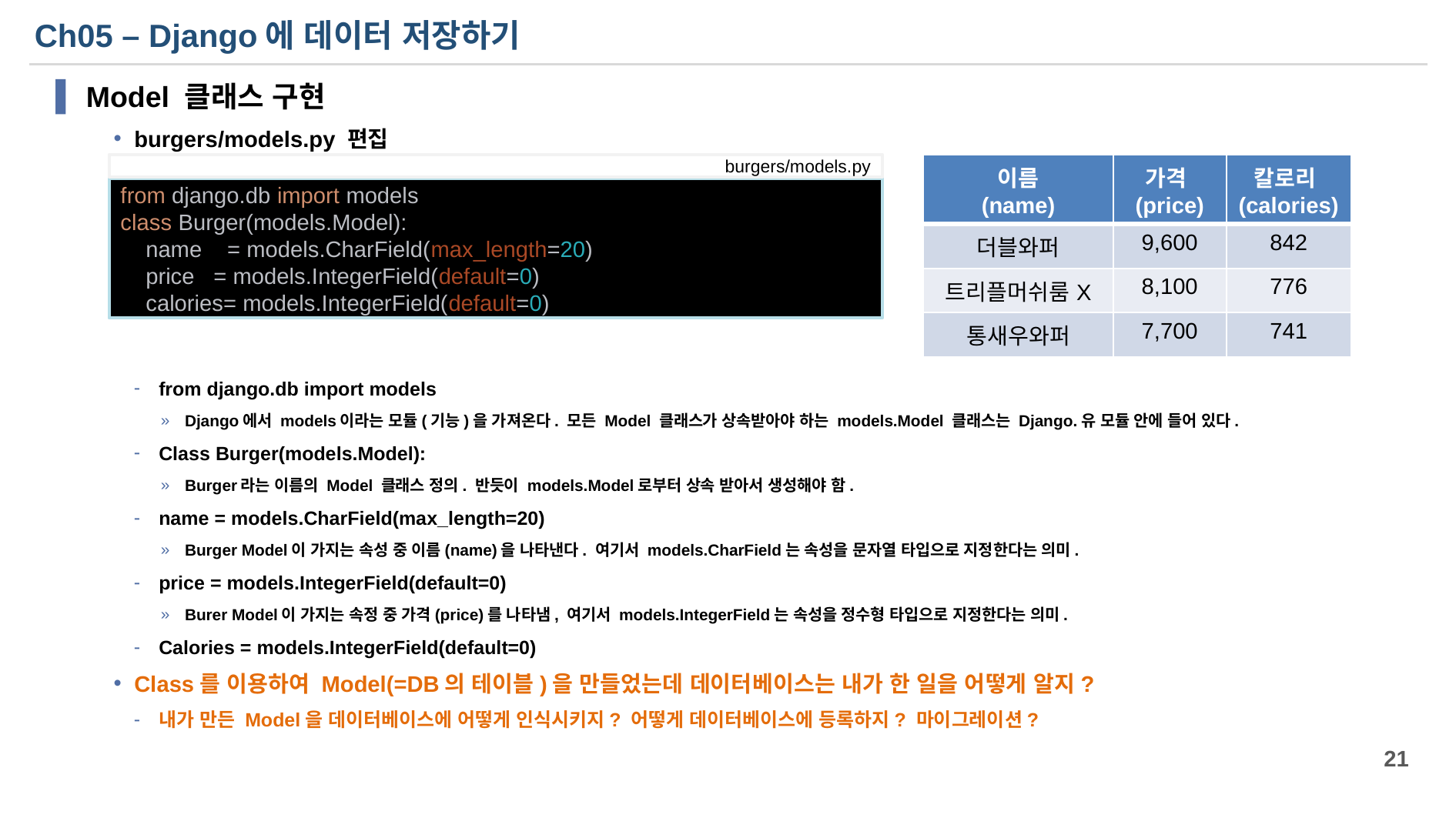

# Ch05 – Django에 데이터 저장하기
Model 클래스 구현
burgers/models.py 편집

from django.db import models
Django에서 models이라는 모듈(기능)을 가져온다. 모든 Model 클래스가 상속받아야 하는 models.Model 클래스는 Django.유 모듈 안에 들어 있다.
Class Burger(models.Model):
Burger라는 이름의 Model 클래스 정의. 반듯이 models.Model로부터 상속 받아서 생성해야 함.
name = models.CharField(max_length=20)
Burger Model이 가지는 속성 중 이름(name)을 나타낸다. 여기서 models.CharField는 속성을 문자열 타입으로 지정한다는 의미.
price = models.IntegerField(default=0)
Burer Model이 가지는 속정 중 가격(price)를 나타냄, 여기서 models.IntegerField는 속성을 정수형 타입으로 지정한다는 의미.
Calories = models.IntegerField(default=0)
Class를 이용하여 Model(=DB의 테이블)을 만들었는데 데이터베이스는 내가 한 일을 어떻게 알지?
내가 만든 Model을 데이터베이스에 어떻게 인식시키지? 어떻게 데이터베이스에 등록하지? 마이그레이션?

burgers/models.py
| 이름 (name) | 가격(price) | 칼로리(calories) |
| --- | --- | --- |
| 더블와퍼 | 9,600 | 842 |
| 트리플머쉬룸X | 8,100 | 776 |
| 통새우와퍼 | 7,700 | 741 |
from django.db import models
class Burger(models.Model):
    name    = models.CharField(max_length=20)
    price   = models.IntegerField(default=0)
    calories= models.IntegerField(default=0)
21